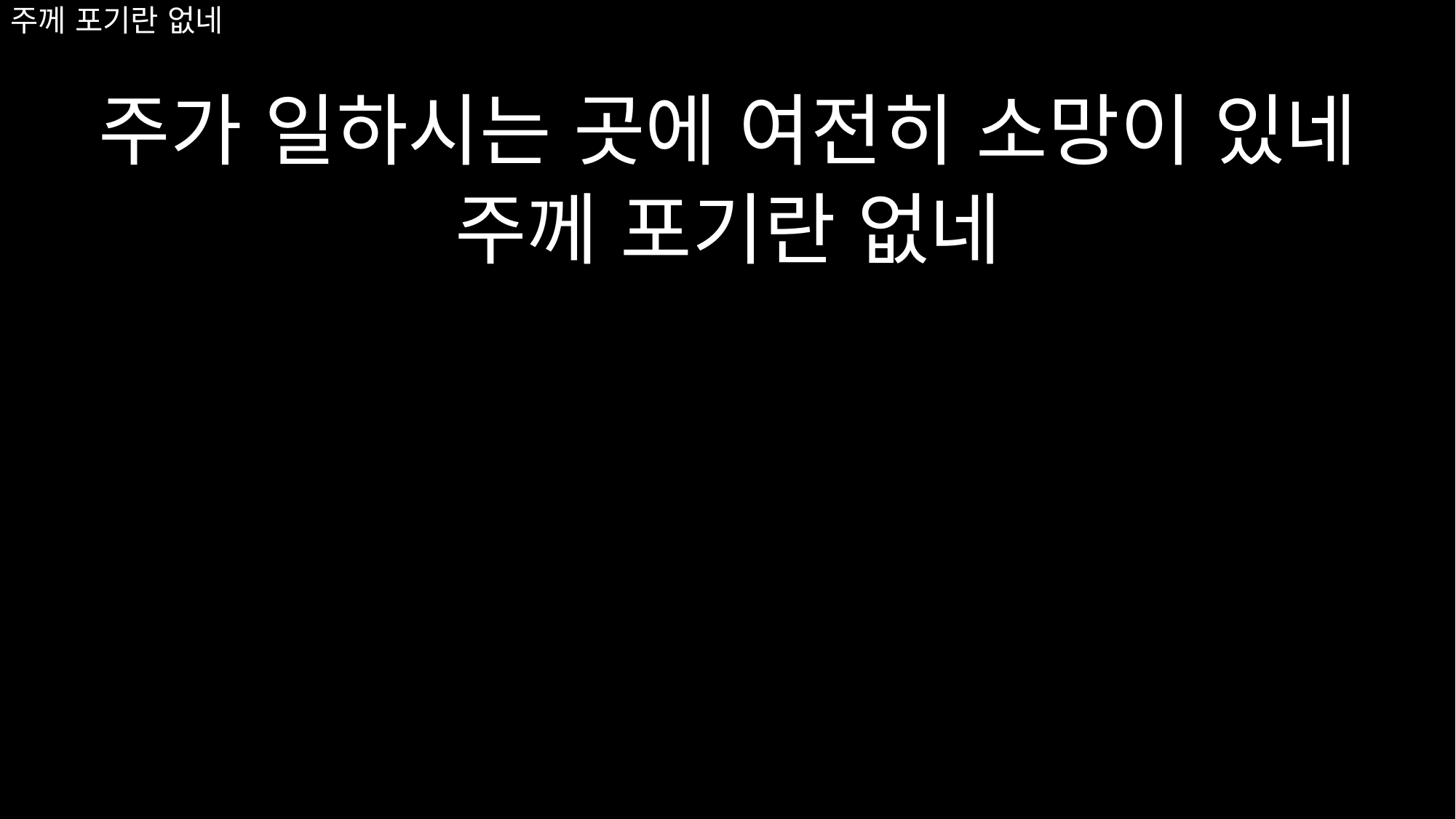

주가 일하시는 곳에 여전히 소망이 있네
주께 포기란 없네

# 주께 포기란 없네